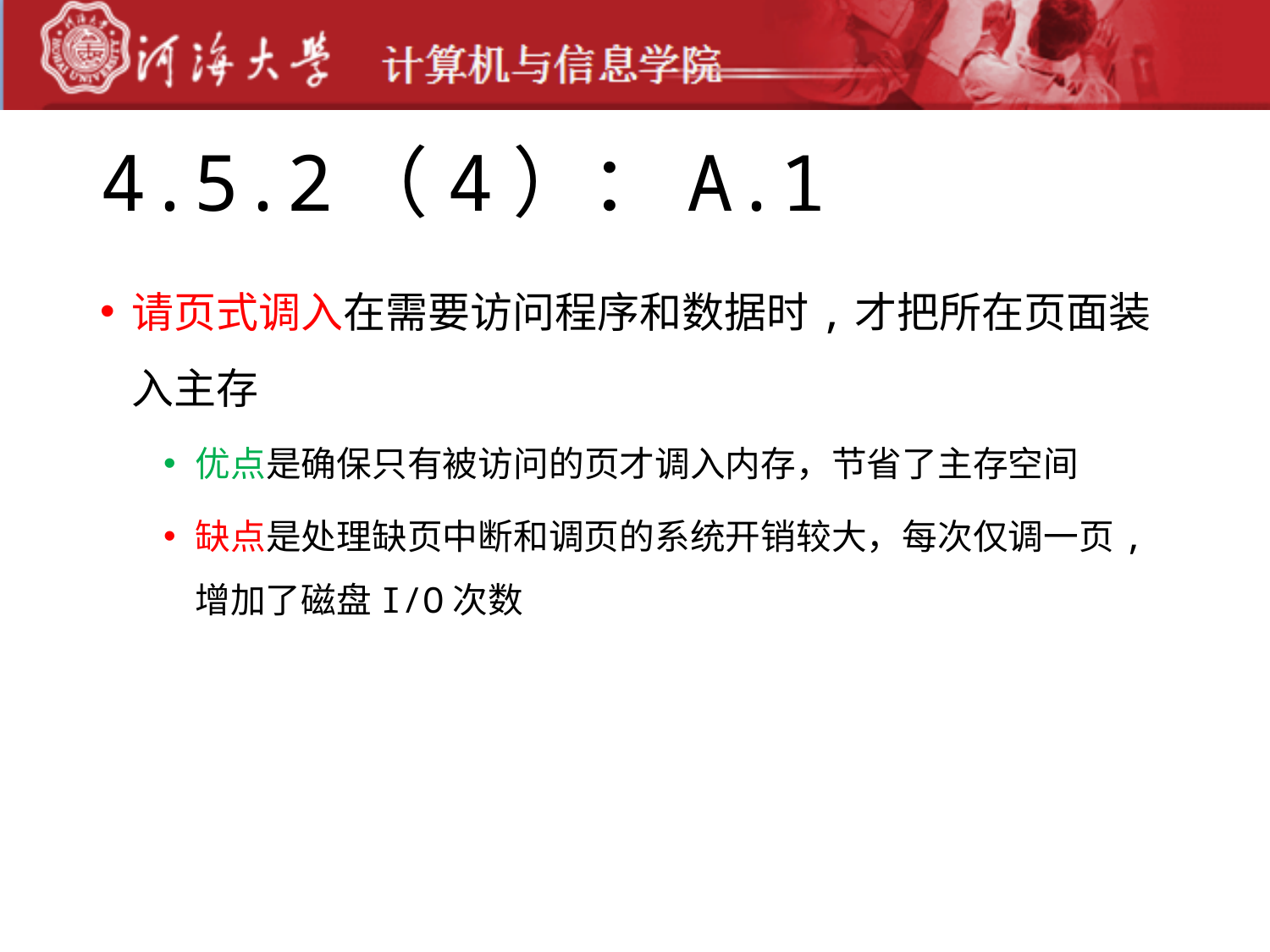

# 4.5.2（4）：A.1
请页式调入在需要访问程序和数据时,才把所在页面装入主存
优点是确保只有被访问的页才调入内存，节省了主存空间
缺点是处理缺页中断和调页的系统开销较大，每次仅调一页,增加了磁盘I/O次数